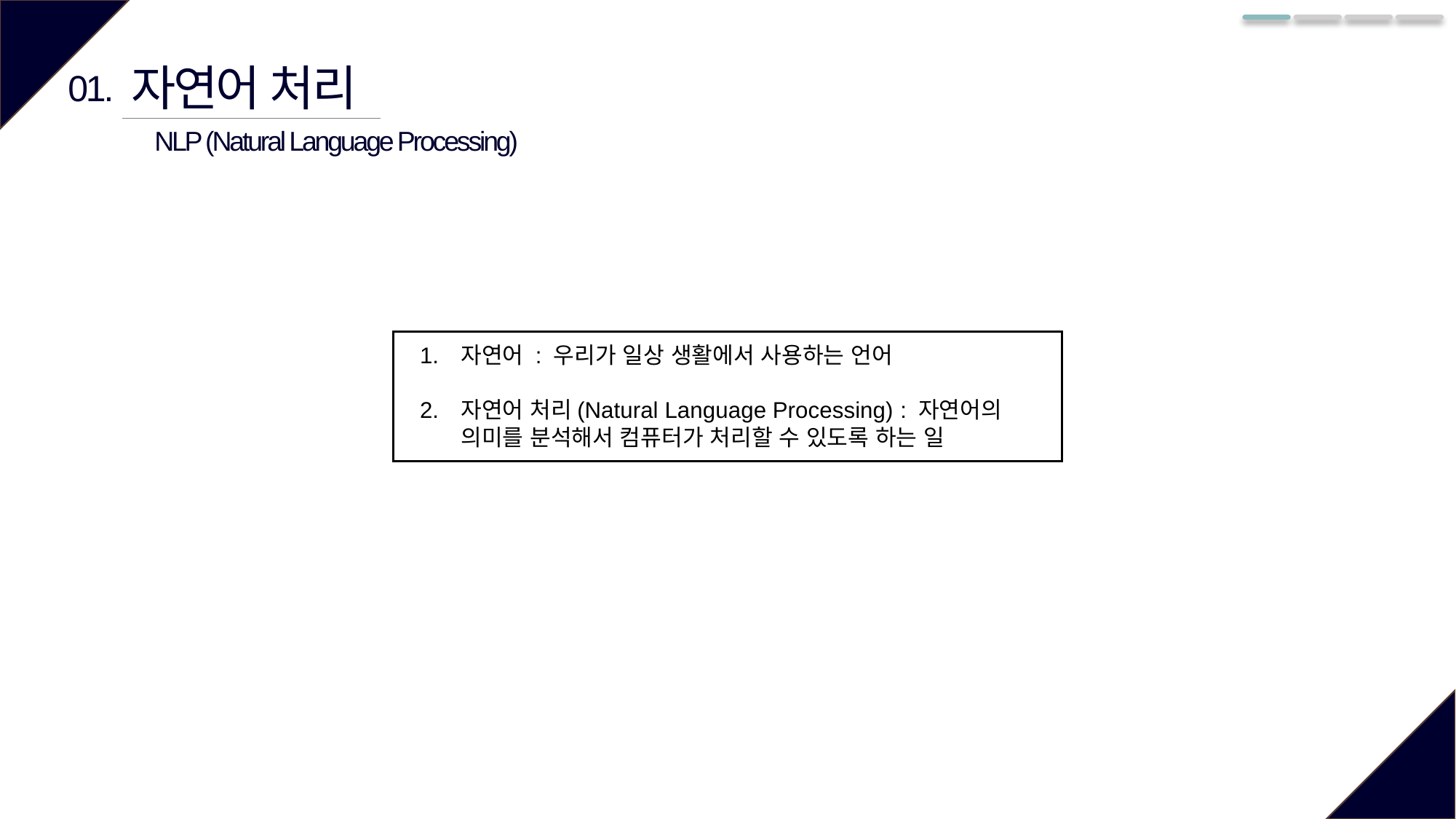

자연어 처리
01.
NLP (Natural Language Processing)

자연어 : 우리가 일상 생활에서 사용하는 언어

자연어 처리(Natural Language Processing) : 자연어의 의미를 분석해서 컴퓨터가 처리할 수 있도록 하는 일